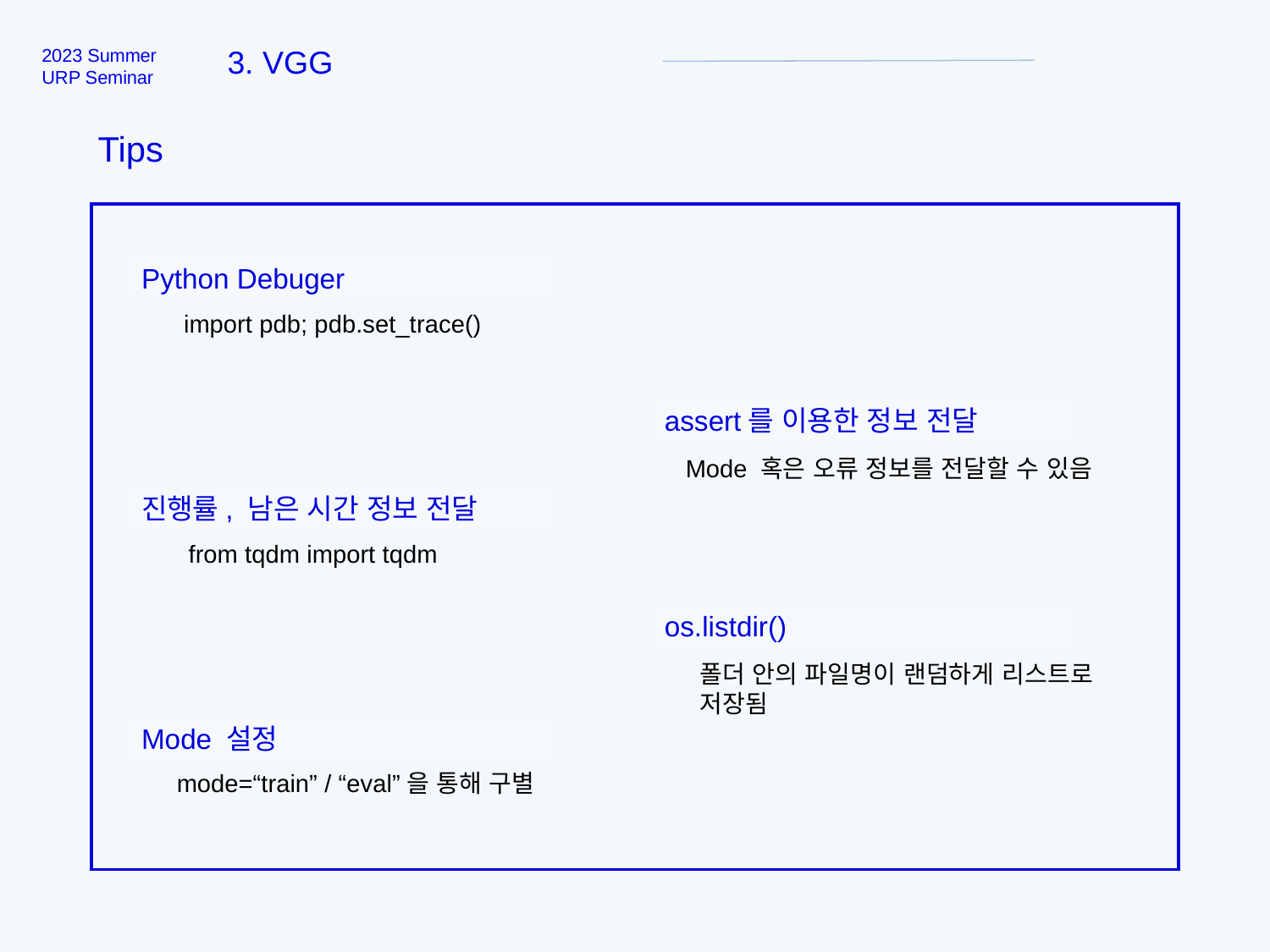

3. VGG
2023 Summer
URP Seminar
Tips

Python Debuger
import pdb; pdb.set_trace()
assert를 이용한 정보 전달
Mode 혹은 오류 정보를 전달할 수 있음
진행률, 남은 시간 정보 전달
from tqdm import tqdm
os.listdir()
폴더 안의 파일명이 랜덤하게 리스트로 저장됨
Mode 설정
mode=“train” / “eval”을 통해 구별